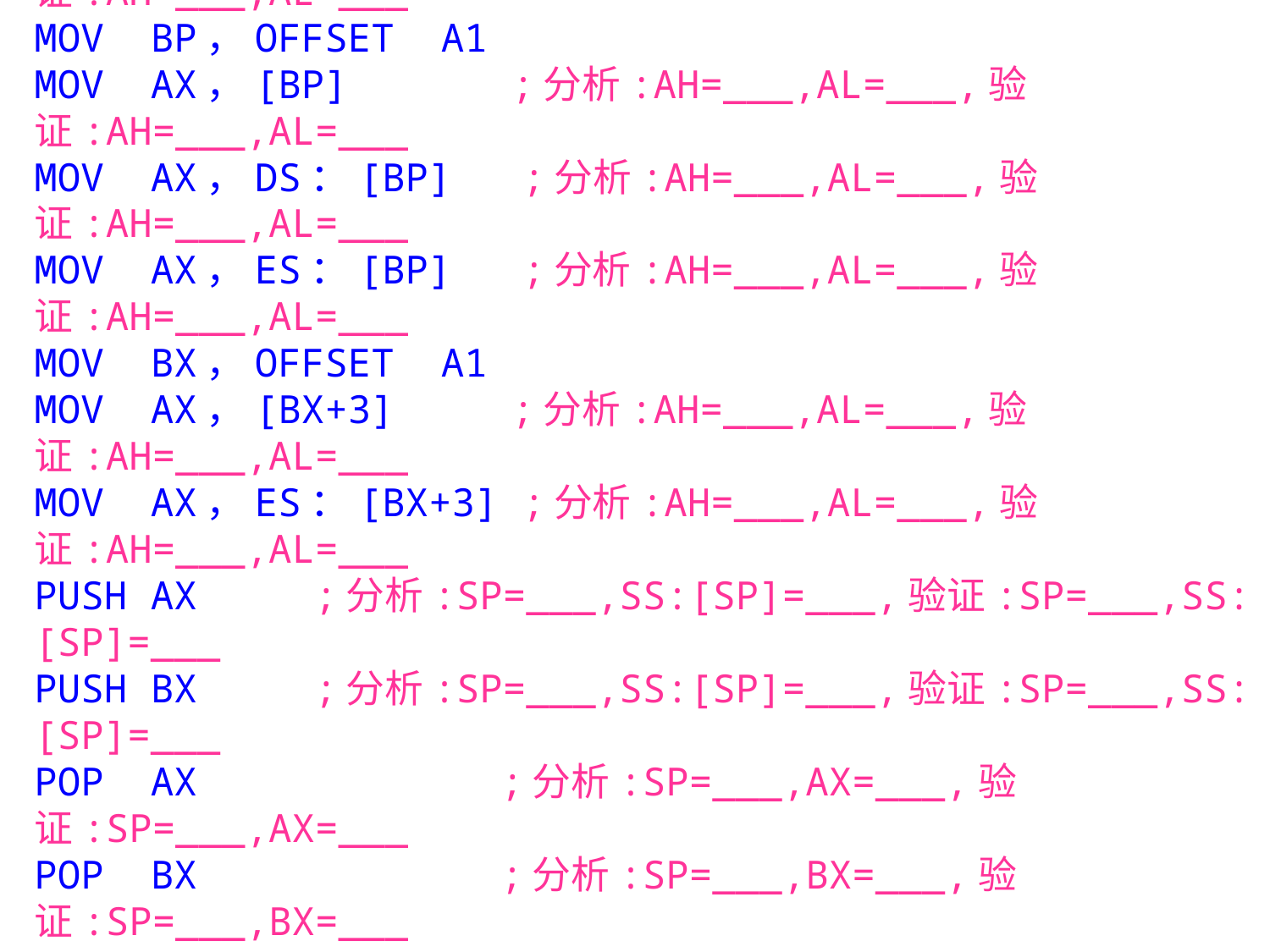

MOV  AX，A1+3       ;分析:AH=___,AL=___,验证:AH=___,AL=___
MOV  AX，B2         ;分析:AH=___,AL=___,验证:AH=___,AL=___
MOV  BP，OFFSET  A1
MOV  AX，[BP]       ;分析:AH=___,AL=___,验证:AH=___,AL=___
MOV  AX，DS：[BP]   ;分析:AH=___,AL=___,验证:AH=___,AL=___
MOV  AX，ES：[BP]   ;分析:AH=___,AL=___,验证:AH=___,AL=___
MOV  BX，OFFSET  A1
MOV  AX，[BX+3]     ;分析:AH=___,AL=___,验证:AH=___,AL=___
MOV  AX，ES：[BX+3] ;分析:AH=___,AL=___,验证:AH=___,AL=___
PUSH AX     ;分析:SP=___,SS:[SP]=___,验证:SP=___,SS:[SP]=___
PUSH BX     ;分析:SP=___,SS:[SP]=___,验证:SP=___,SS:[SP]=___
POP  AX             ;分析:SP=___,AX=___,验证:SP=___,AX=___
POP  BX             ;分析:SP=___,BX=___,验证:SP=___,BX=___
MOV  BX，OFFSET B2
MOV  AL，6
XLAT                ;分析:AL=___,验证:AL=___
XLAT B3             ;分析:AL=___,验证:AL=___
49